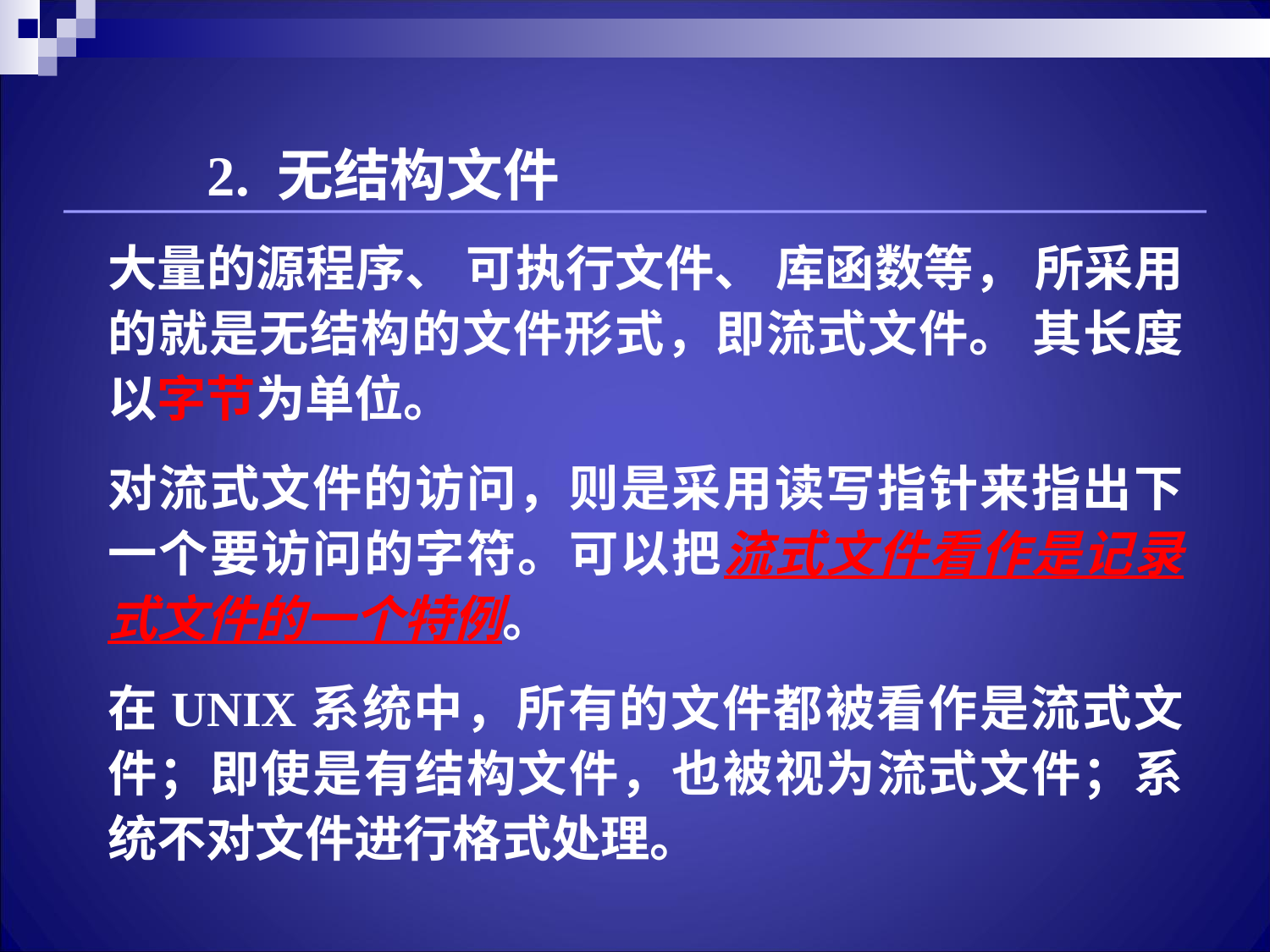

2. 无结构文件
大量的源程序、 可执行文件、 库函数等， 所采用的就是无结构的文件形式，即流式文件。 其长度以字节为单位。
对流式文件的访问，则是采用读写指针来指出下一个要访问的字符。可以把流式文件看作是记录式文件的一个特例。
在UNIX系统中，所有的文件都被看作是流式文件；即使是有结构文件，也被视为流式文件；系统不对文件进行格式处理。